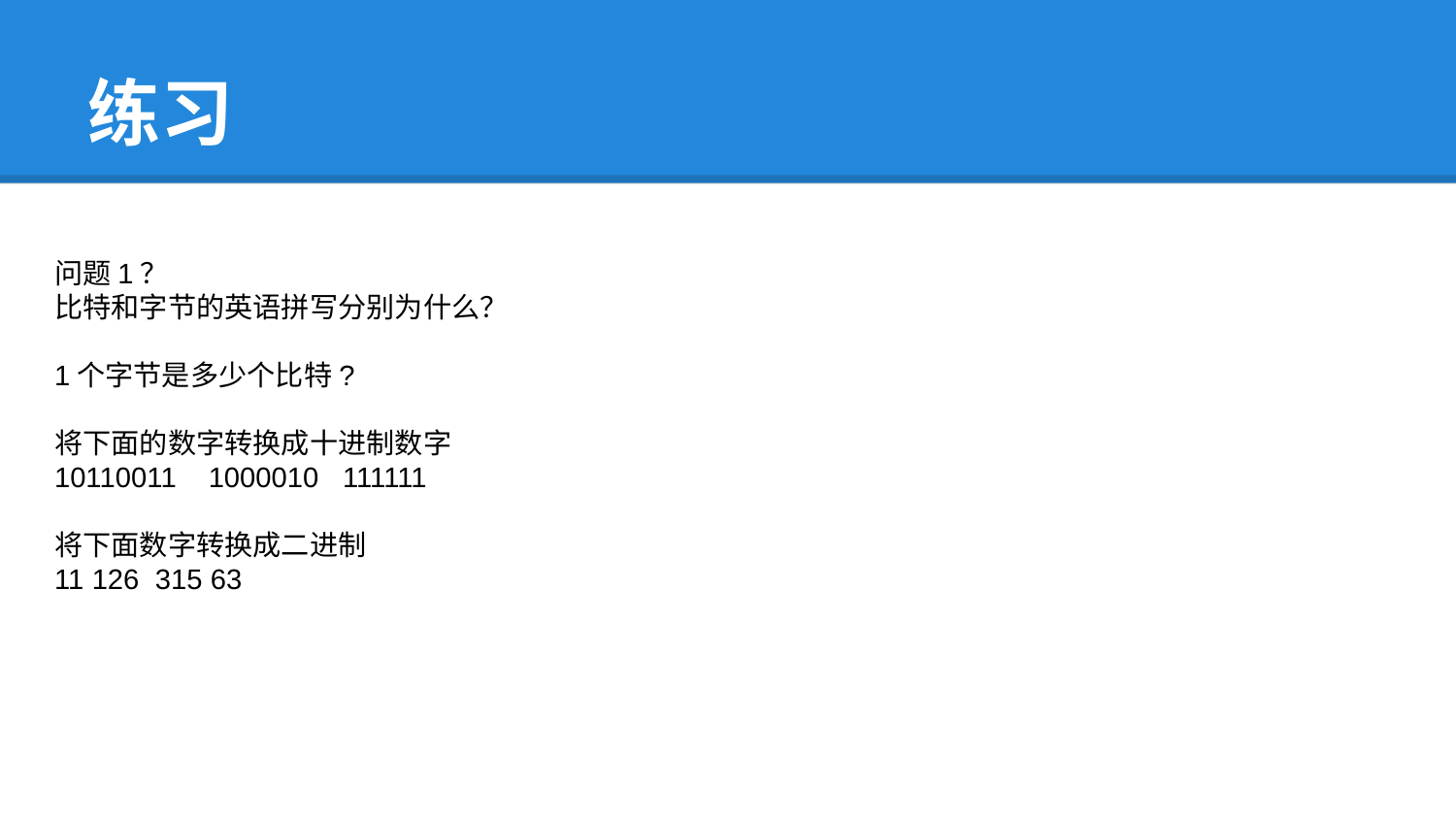

# 练习
问题1？
比特和字节的英语拼写分别为什么？

1个字节是多少个比特?

将下面的数字转换成十进制数字
10110011    1000010   111111

将下面数字转换成二进制
11 126  315 63